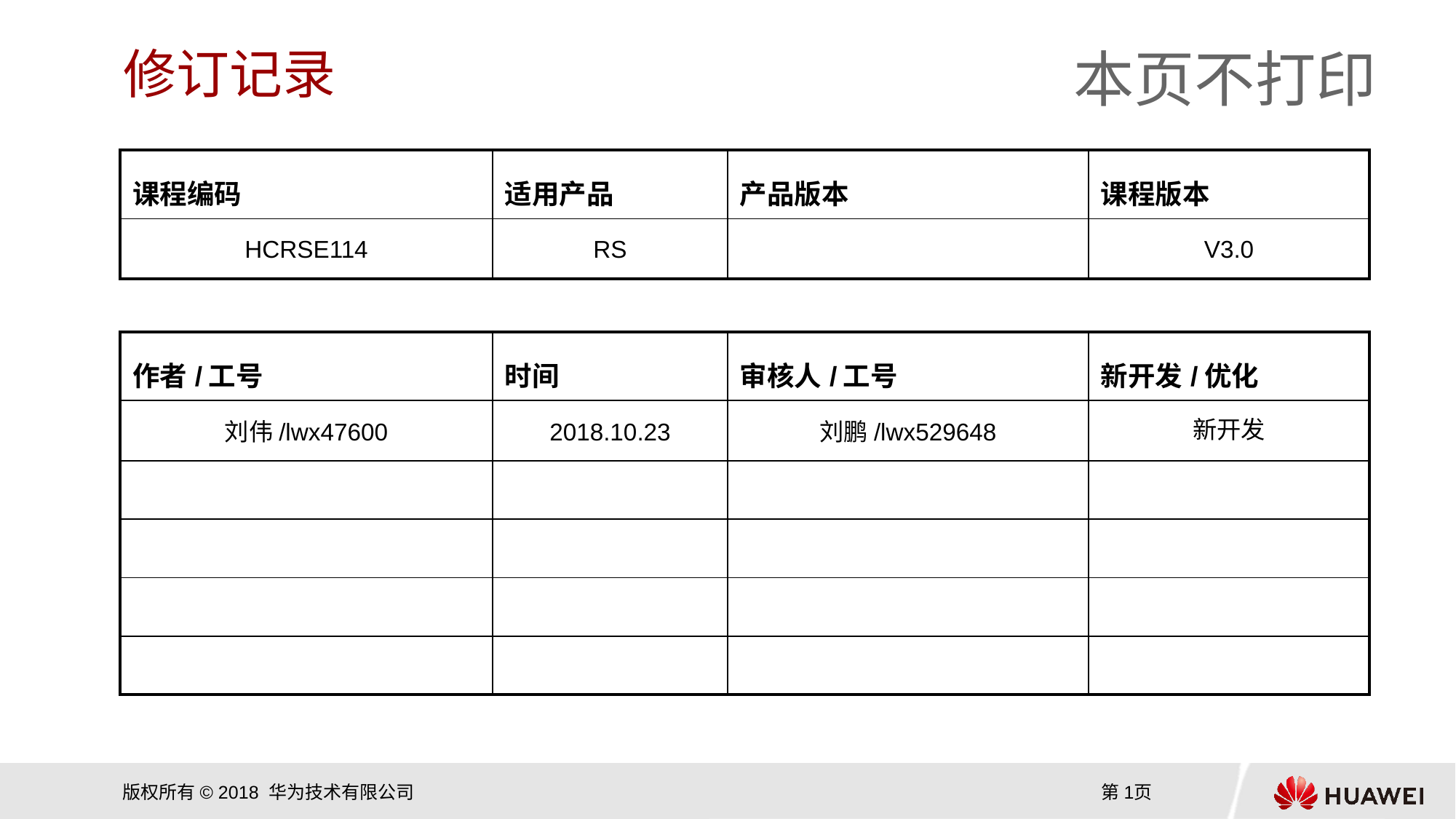

HCRSE114
RS

V3.0
新开发
刘伟/lwx47600
2018.10.23
刘鹏/lwx529648